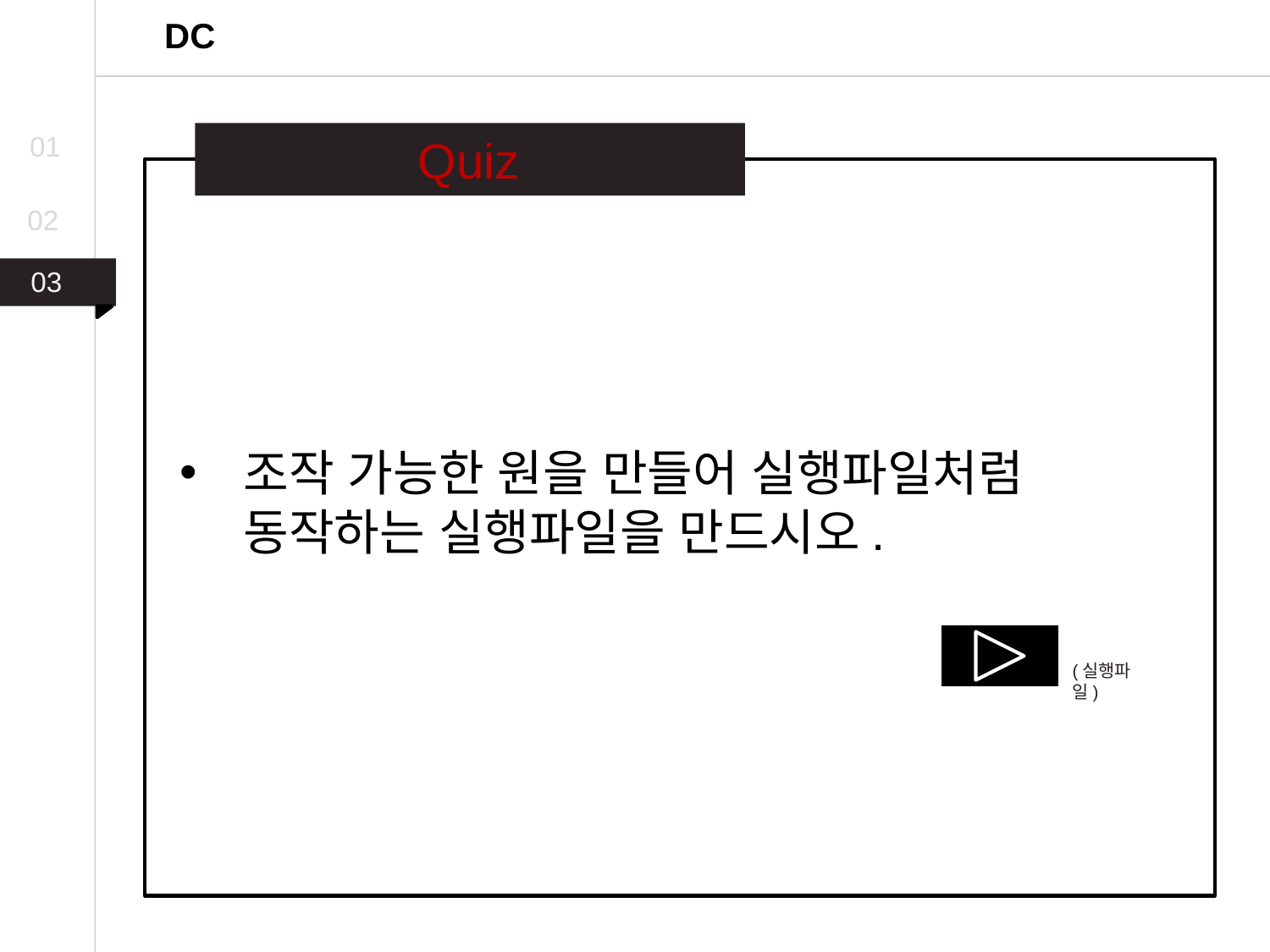

DC
01
Quiz

02
03

03
02

조작 가능한 원을 만들어 실행파일처럼  동작하는 실행파일을 만드시오.

(실행파일)